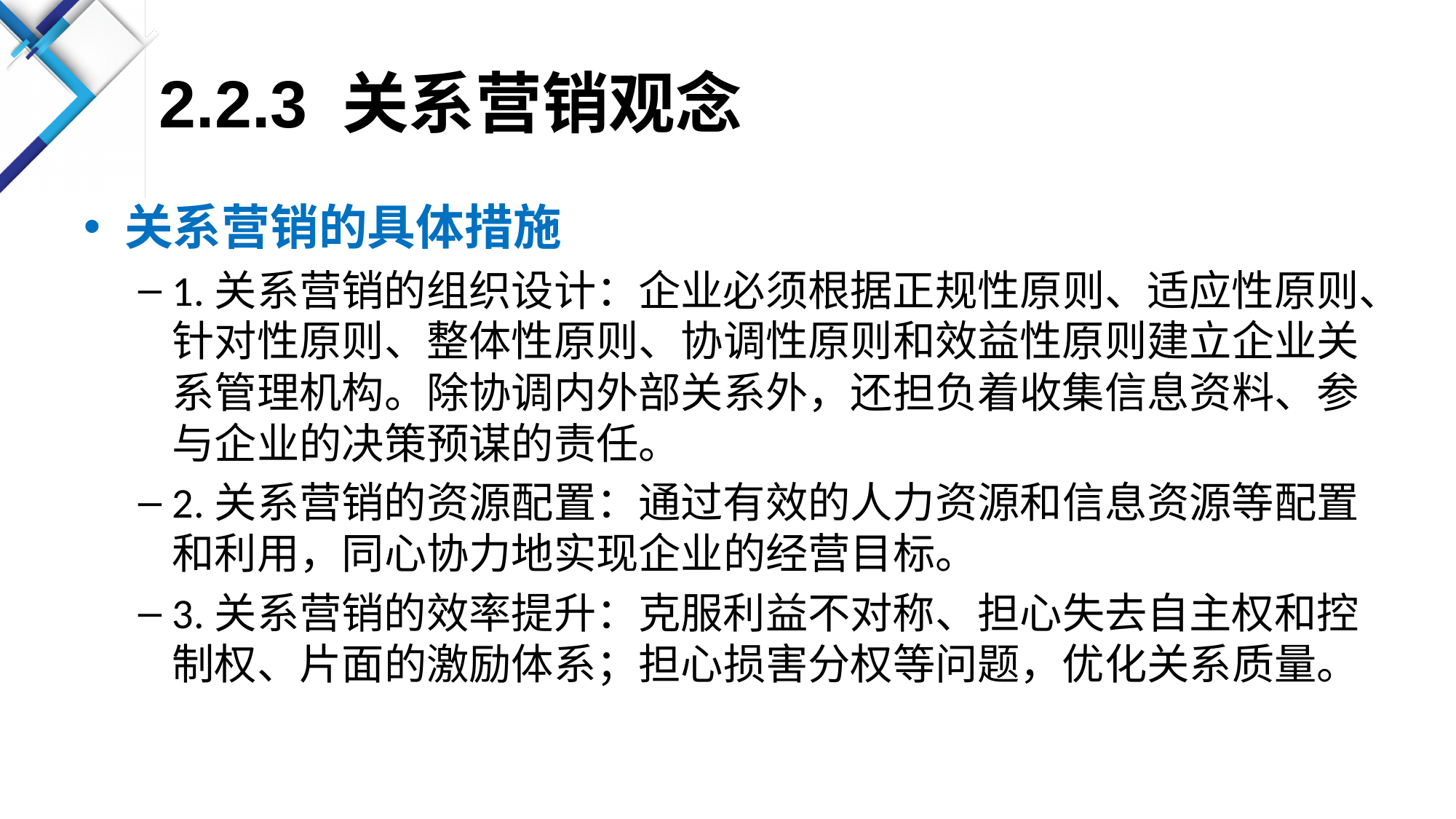

# 2.2.3 关系营销观念
关系营销的具体措施
1.关系营销的组织设计：企业必须根据正规性原则、适应性原则、针对性原则、整体性原则、协调性原则和效益性原则建立企业关系管理机构。除协调内外部关系外，还担负着收集信息资料、参与企业的决策预谋的责任。
2.关系营销的资源配置：通过有效的人力资源和信息资源等配置和利用，同心协力地实现企业的经营目标。
3.关系营销的效率提升：克服利益不对称、担心失去自主权和控制权、片面的激励体系；担心损害分权等问题，优化关系质量。